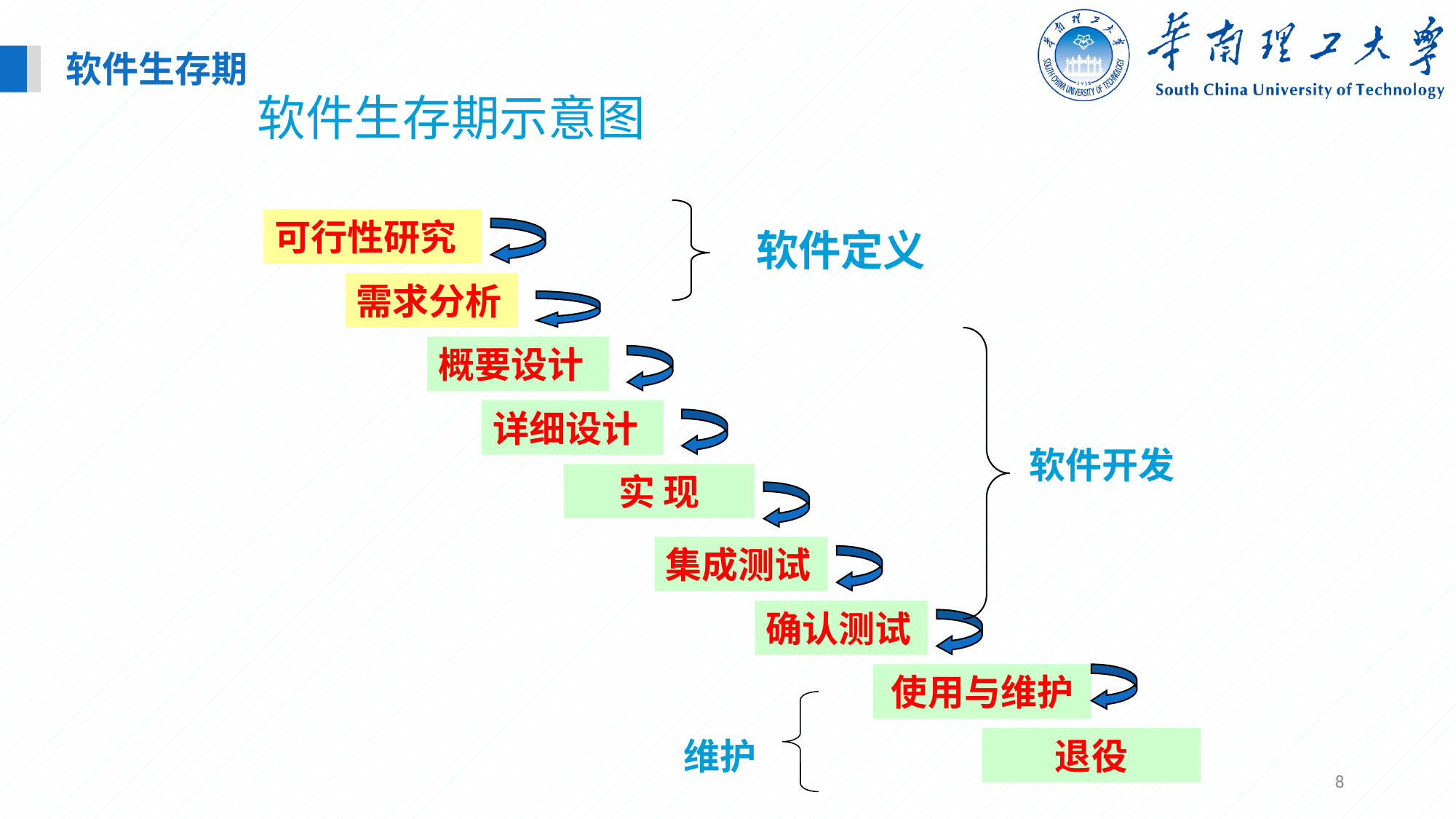

软件生存期
软件生存期示意图

可行性研究

软件定义
需求分析

概要设计

详细设计

软件开发
实 现

集成测试

确认测试

使用与维护

维护
退役
8